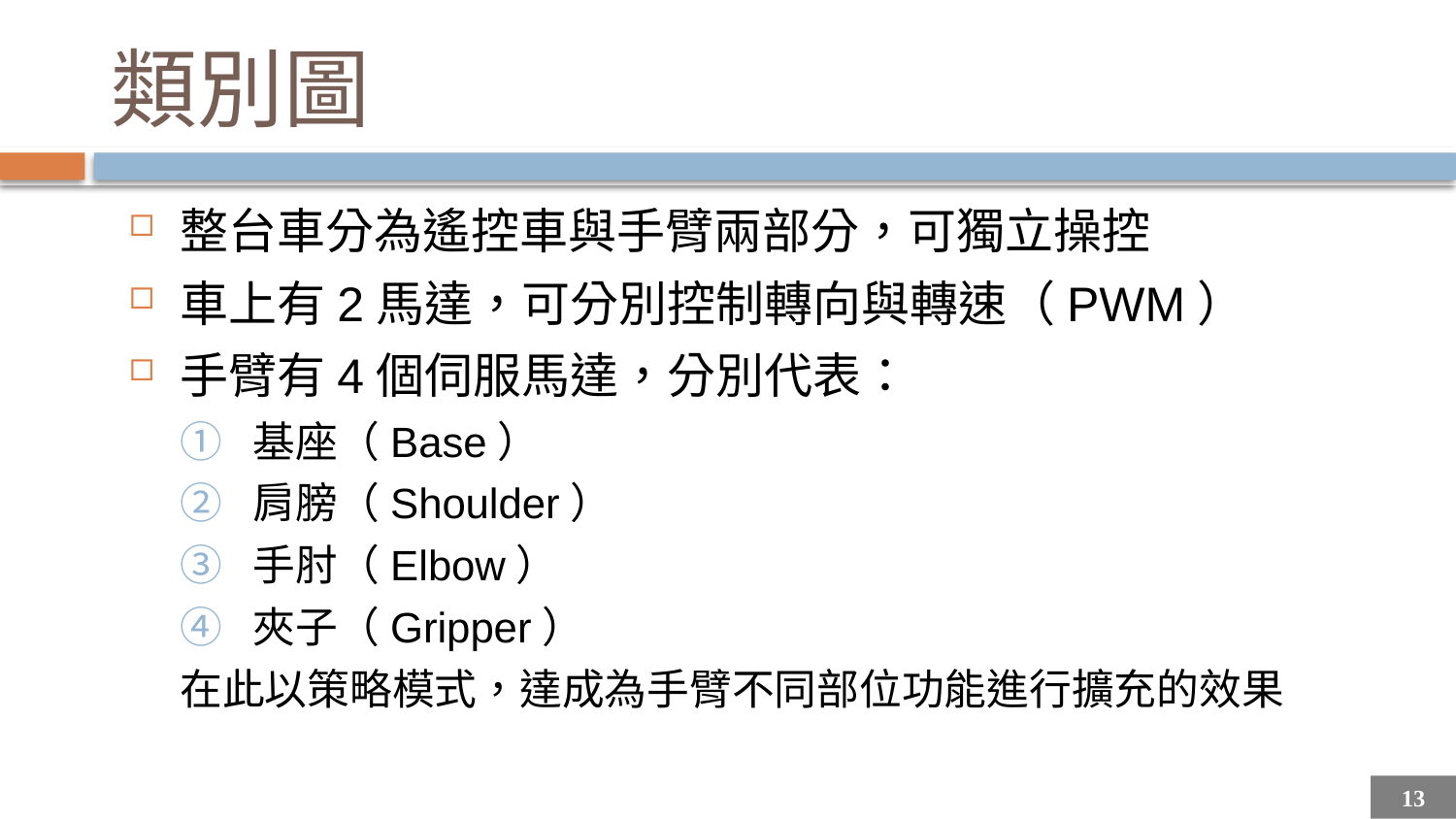

# 類別圖
整台車分為遙控車與手臂兩部分，可獨立操控
車上有2馬達，可分別控制轉向與轉速（PWM）
手臂有4個伺服馬達，分別代表：
基座（Base）
肩膀（Shoulder）
手肘（Elbow）
夾子（Gripper）
在此以策略模式，達成為手臂不同部位功能進行擴充的效果
13